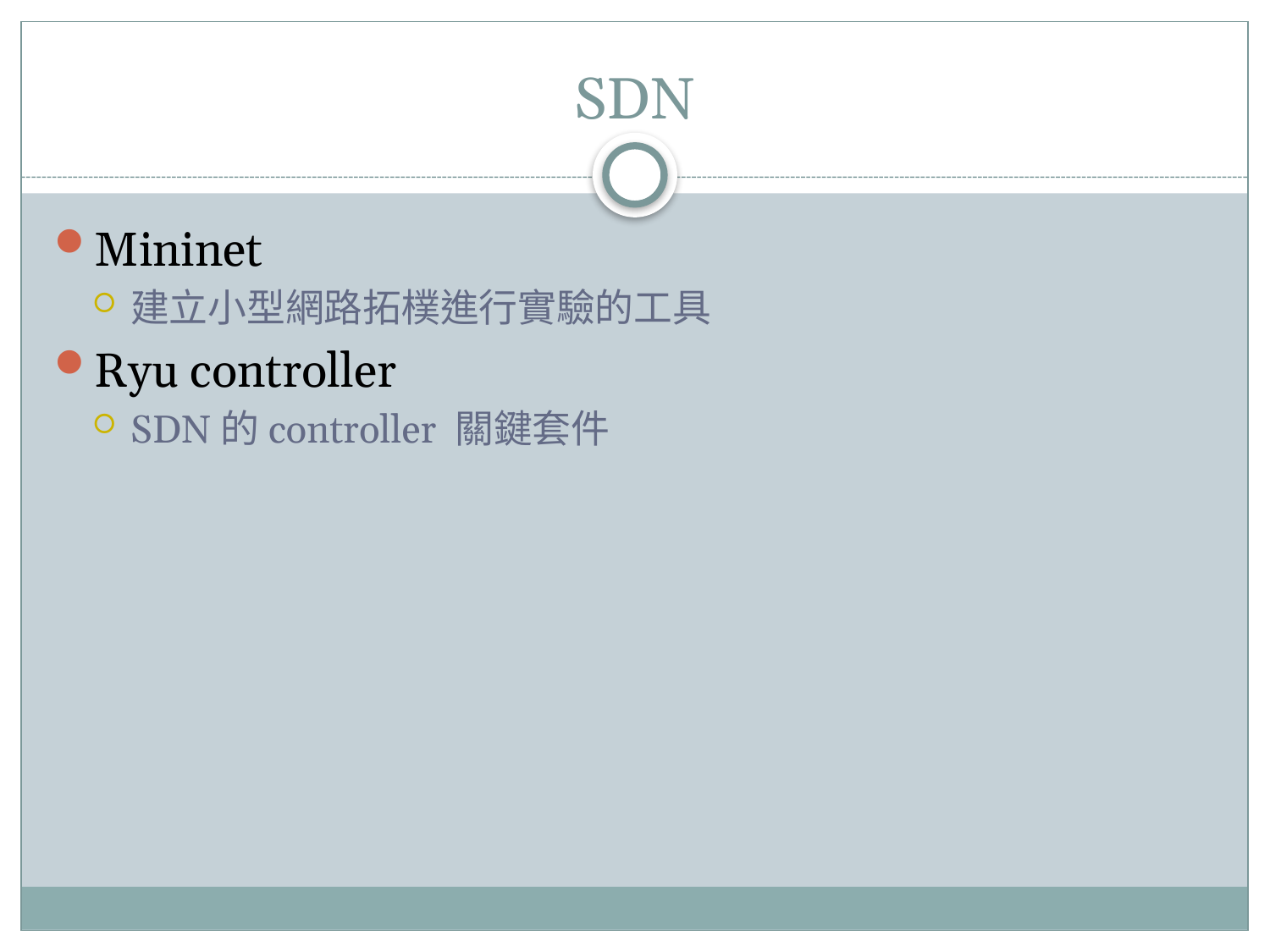

# SDN
Mininet
建立小型網路拓樸進行實驗的工具
Ryu controller
SDN的controller 關鍵套件